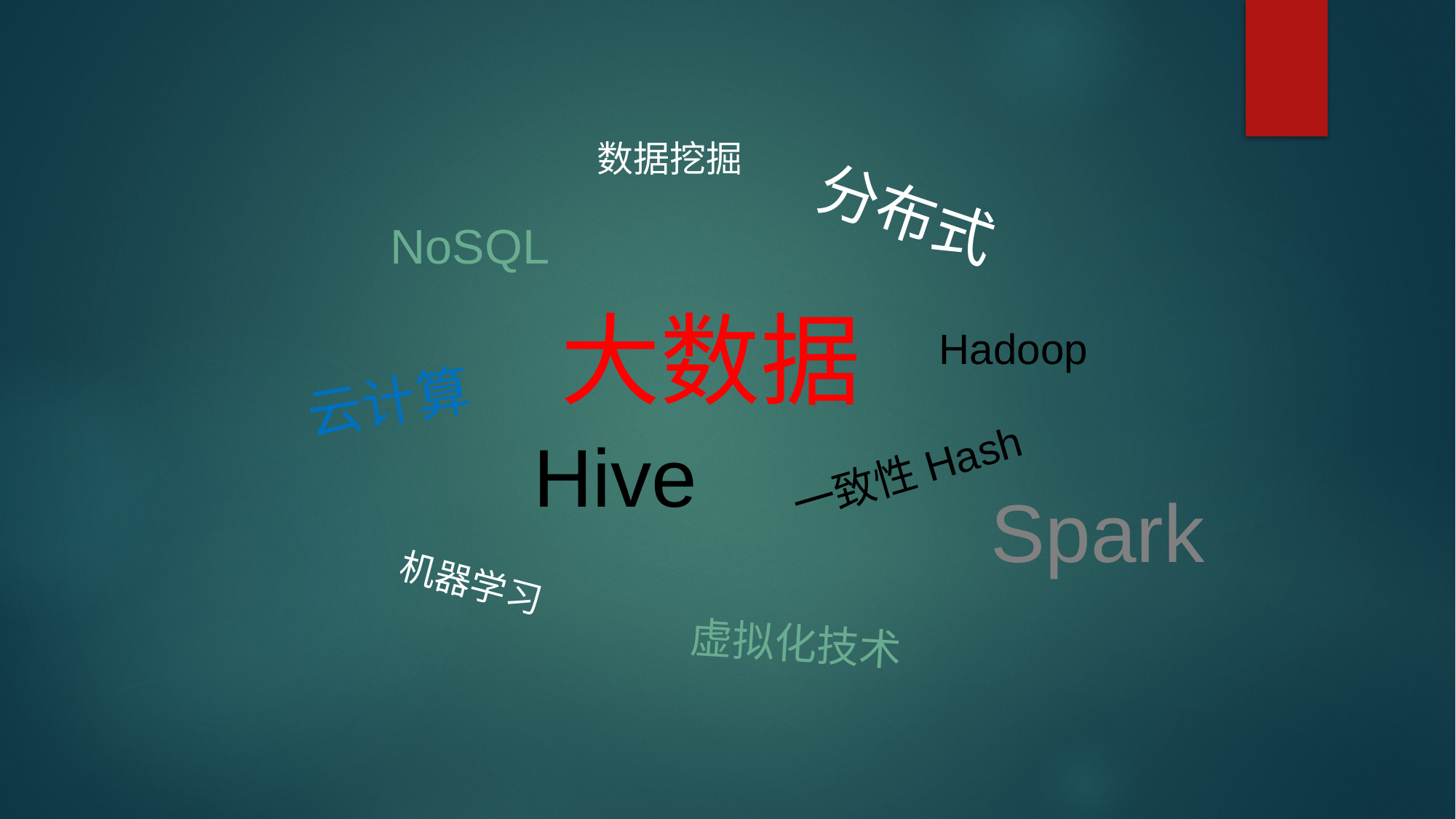

数据挖掘

分布式
NoSQL
大数据
Hadoop
云计算
Hive
一致性Hash
Spark
机器学习
虚拟化技术